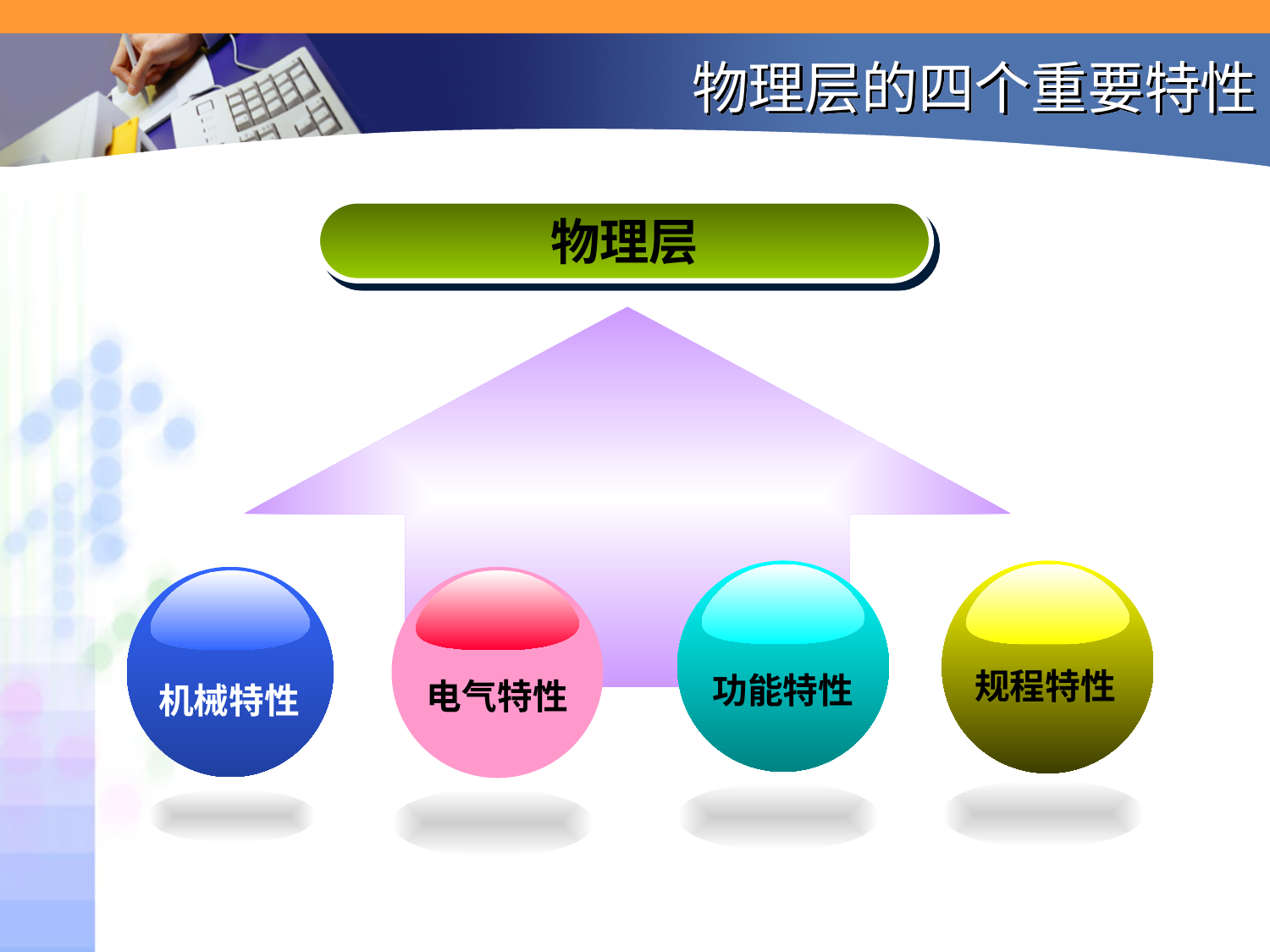

# 物理层的四个重要特性
物理层

功能特性

规程特性

机械特性

电气特性